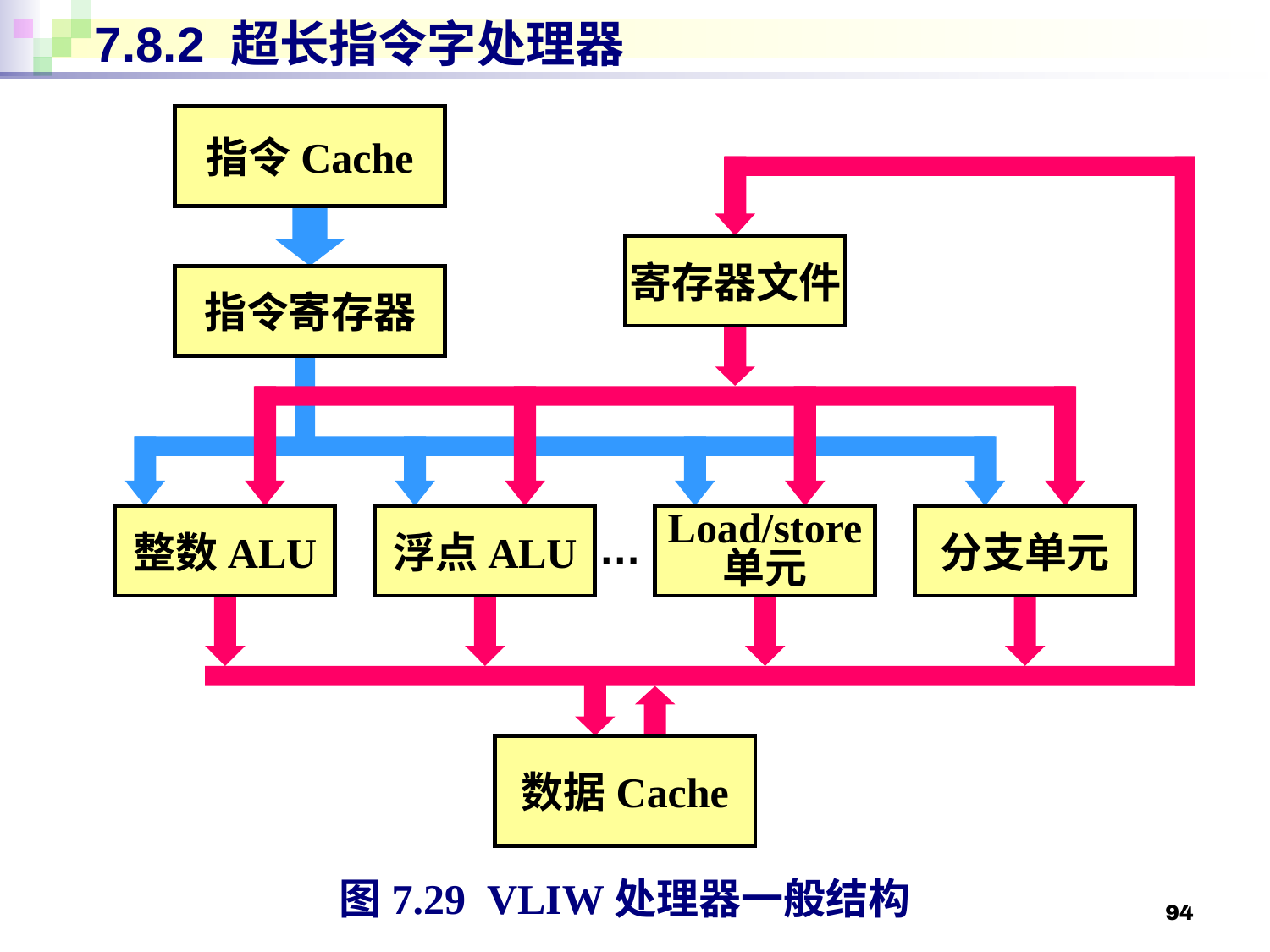

# 7.8.2 超长指令字处理器
指令Cache

寄存器文件
指令寄存器

整数ALU
浮点ALU
Load/store
单元
分支单元
…

数据Cache
图7.29  VLIW处理器一般结构
94